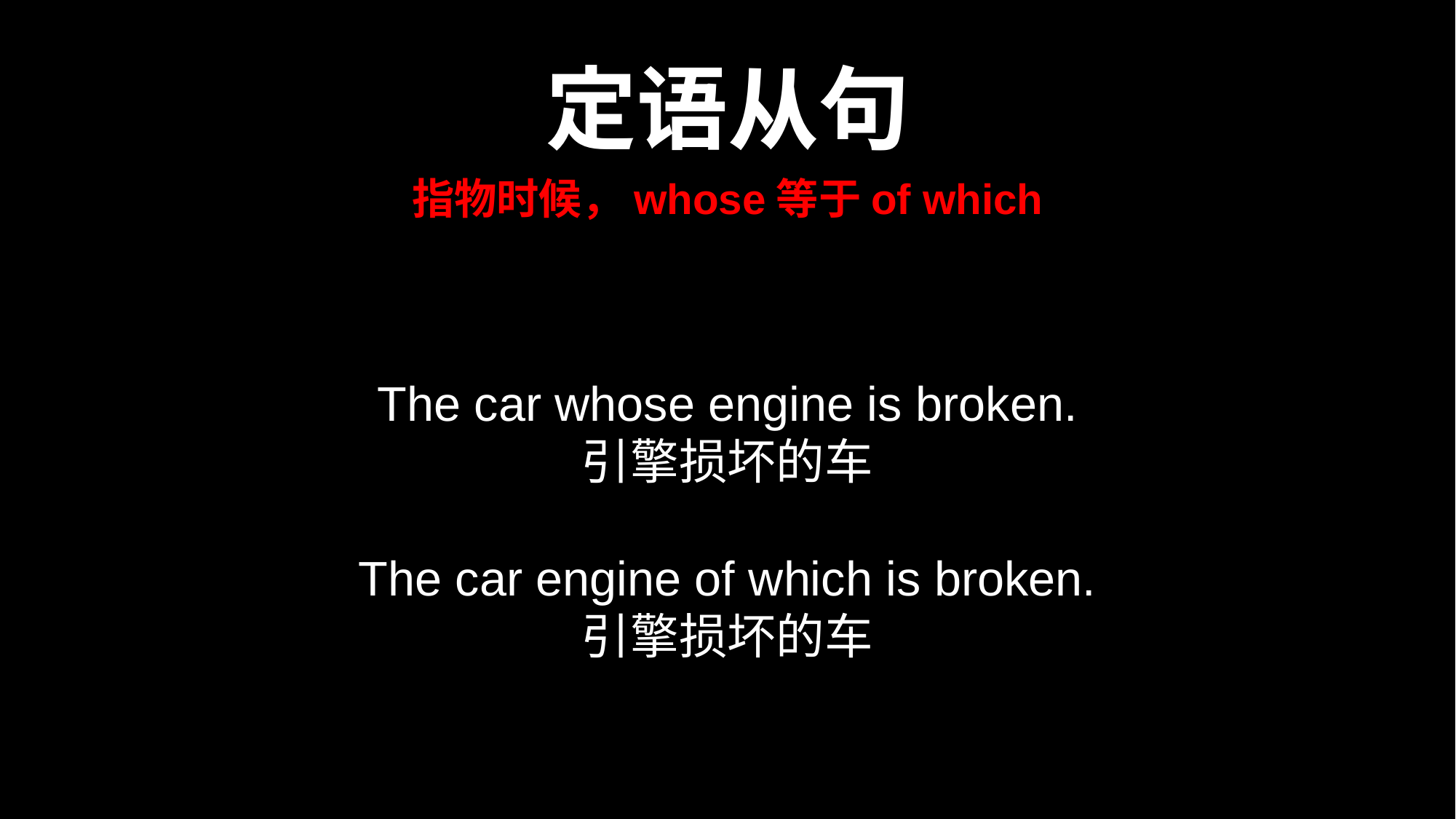

定语从句
指物时候，whose等于of which
The car whose engine is broken.
引擎损坏的车

The car engine of which is broken.
引擎损坏的车